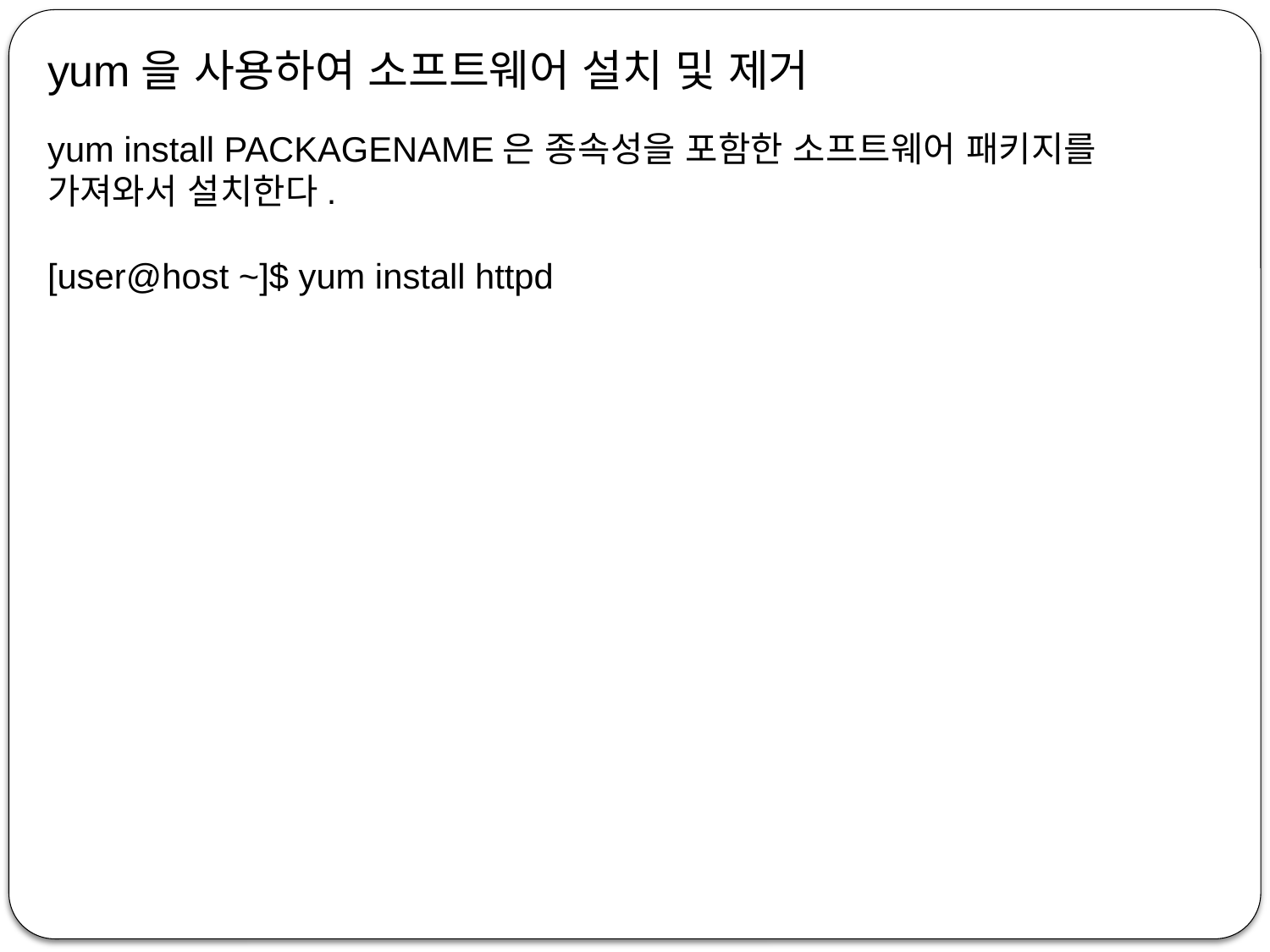

yum을 사용하여 소프트웨어 설치 및 제거

yum install PACKAGENAME은 종속성을 포함한 소프트웨어 패키지를 가져와서 설치한다.

[user@host ~]$ yum install httpd